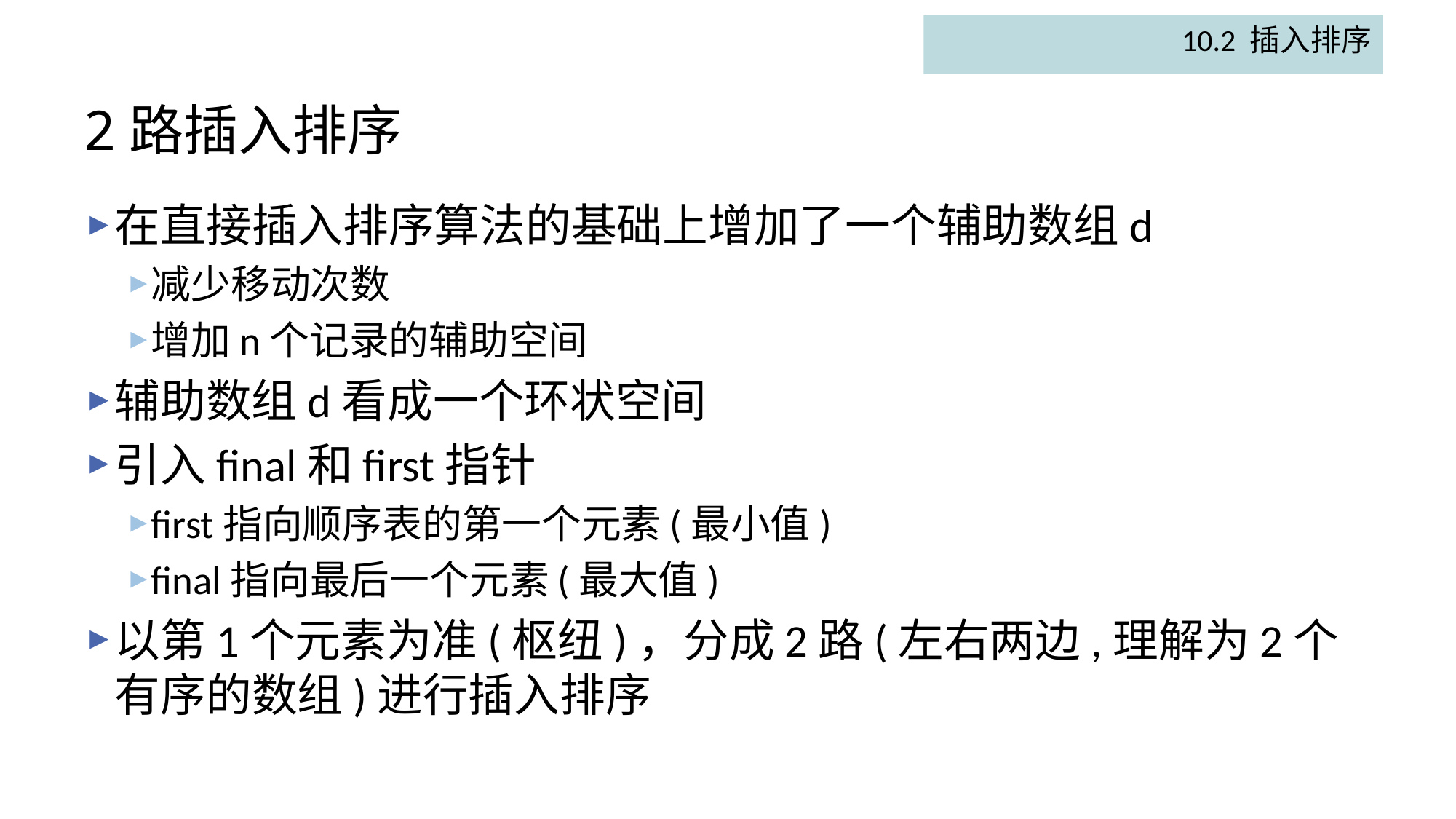

10.2 插入排序
# 2路插入排序
在直接插入排序算法的基础上增加了一个辅助数组d
减少移动次数
增加n个记录的辅助空间
辅助数组d看成一个环状空间
引入final和first指针
first指向顺序表的第一个元素(最小值)
final指向最后一个元素(最大值)
以第1个元素为准(枢纽)，分成2路(左右两边,理解为2个有序的数组)进行插入排序